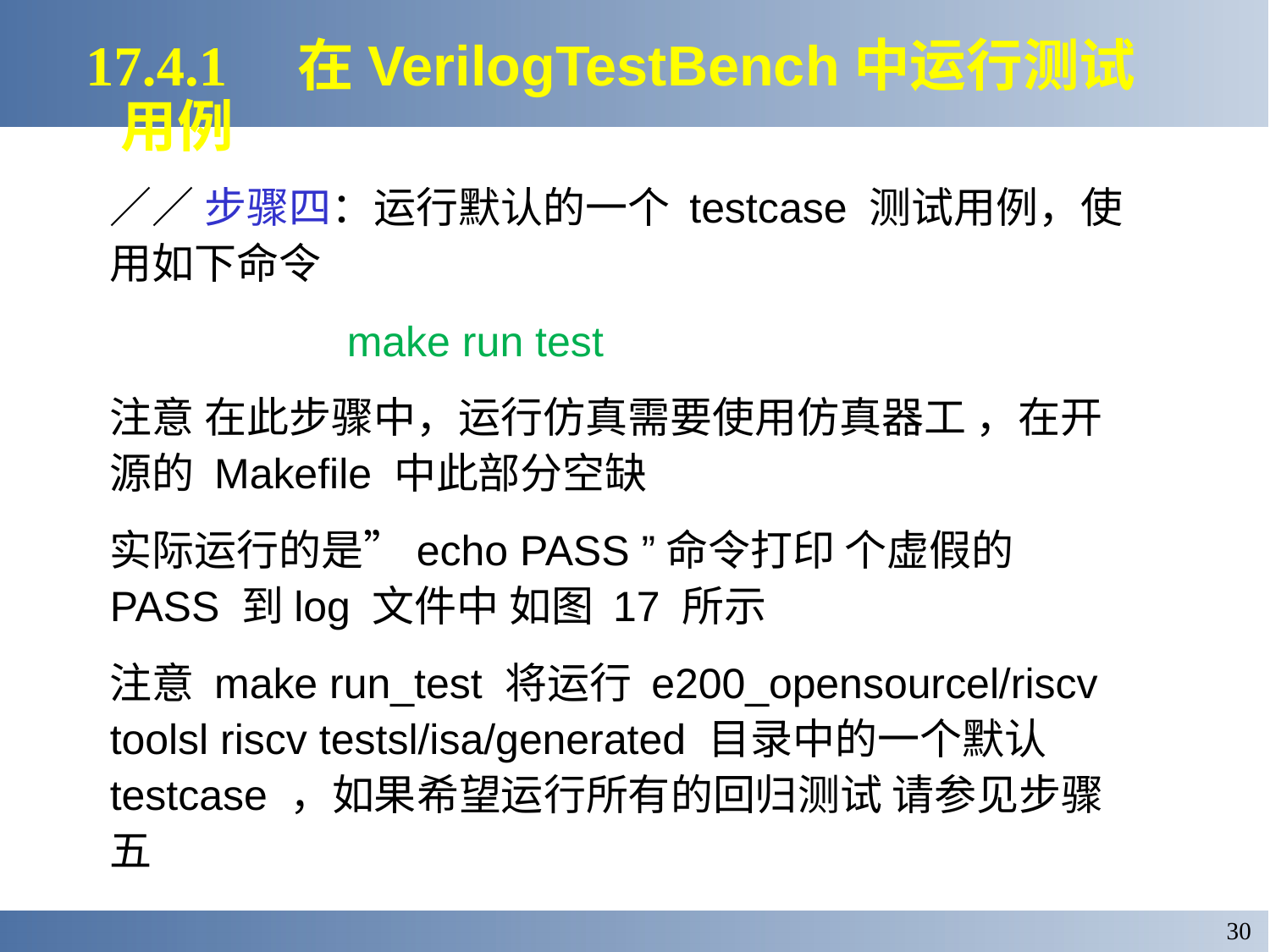

17.4.1    在VerilogTestBench中运行测试用例

／／ 步骤四：运行默认的一个 testcase 测试用例，使用如下命令
                    make run test
注意 在此步骤中，运行仿真需要使用仿真器工 ，在开源的 Makefile 中此部分空缺
实际运行的是”echo PASS ”命令打印 个虚假的 PASS 到log 文件中 如图 17 所示
注意 make run_test 将运行 e200_opensourcel/riscv toolsl riscv testsl/isa/generated 目录中的一个默认 testcase ，如果希望运行所有的回归测试 请参见步骤五